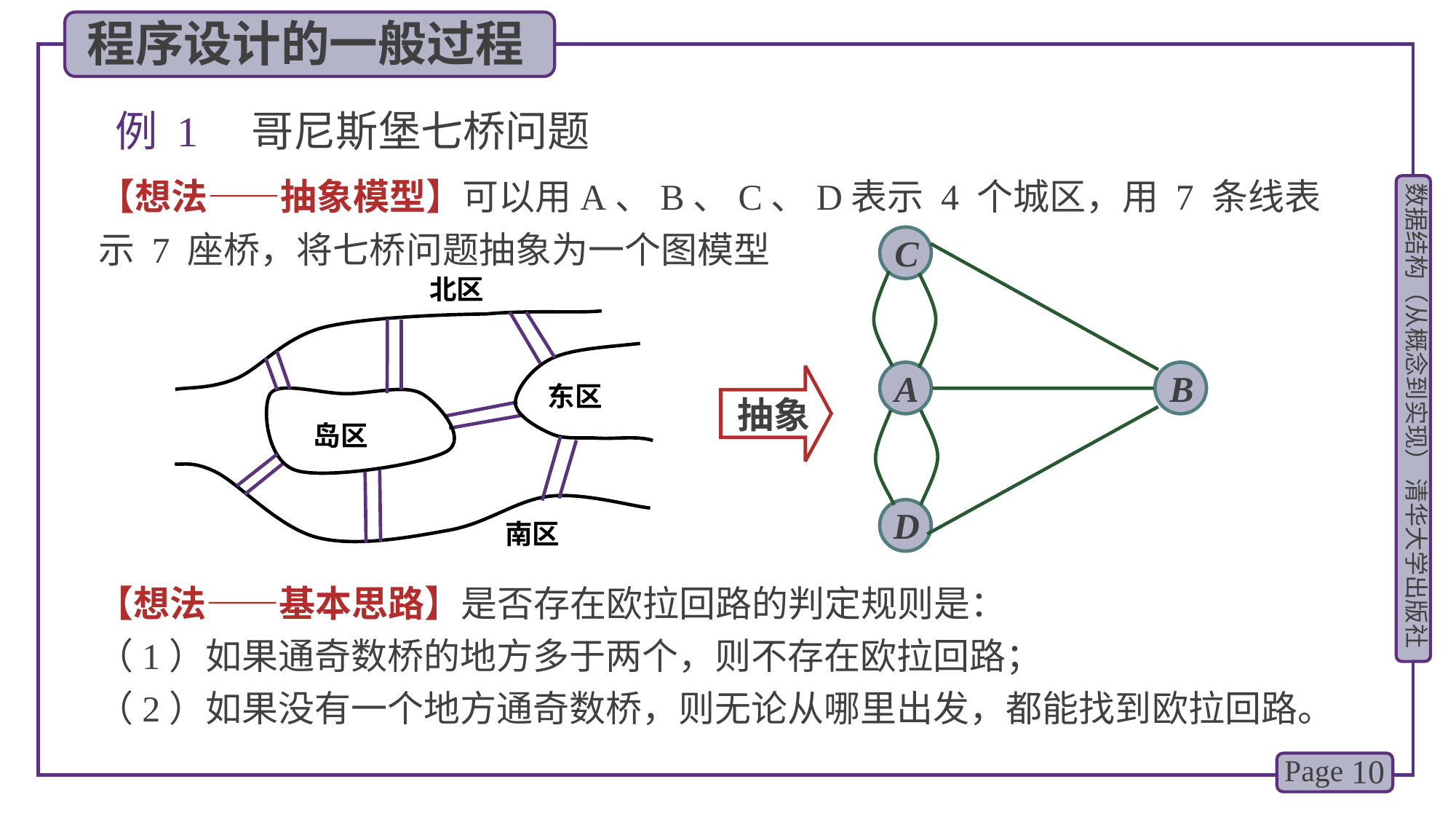

程序设计的一般过程

例 1    哥尼斯堡七桥问题
【想法——抽象模型】可以用A、B、C、D表示 4 个城区，用 7 条线表示 7 座桥，将七桥问题抽象为一个图模型
C

北区

A
B
 抽象

东区

岛区

D
南区
【想法——基本思路】是否存在欧拉回路的判定规则是：
（1）如果通奇数桥的地方多于两个，则不存在欧拉回路；
（2）如果没有一个地方通奇数桥，则无论从哪里出发，都能找到欧拉回路。